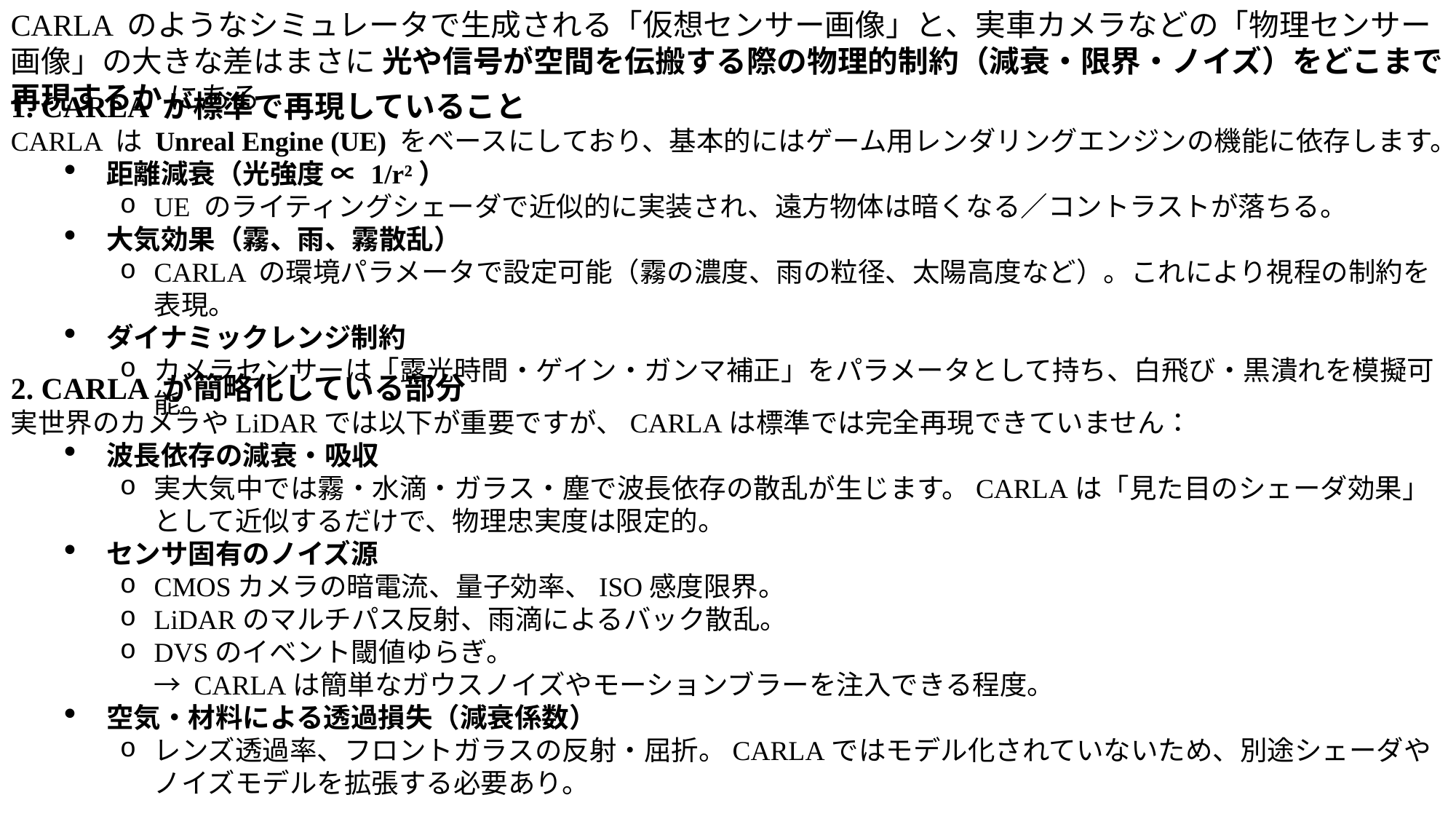

CARLA のようなシミュレータで生成される「仮想センサー画像」と、実車カメラなどの「物理センサー画像」の大きな差はまさに 光や信号が空間を伝搬する際の物理的制約（減衰・限界・ノイズ）をどこまで再現するか にある
1. CARLA が標準で再現していること
CARLA は Unreal Engine (UE) をベースにしており、基本的にはゲーム用レンダリングエンジンの機能に依存します。
距離減衰（光強度 ∝ 1/r²）
UE のライティングシェーダで近似的に実装され、遠方物体は暗くなる／コントラストが落ちる。
大気効果（霧、雨、霧散乱）
CARLA の環境パラメータで設定可能（霧の濃度、雨の粒径、太陽高度など）。これにより視程の制約を表現。
ダイナミックレンジ制約
カメラセンサーは「露光時間・ゲイン・ガンマ補正」をパラメータとして持ち、白飛び・黒潰れを模擬可能。
2. CARLA が簡略化している部分
実世界のカメラやLiDARでは以下が重要ですが、CARLAは標準では完全再現できていません：
波長依存の減衰・吸収
実大気中では霧・水滴・ガラス・塵で波長依存の散乱が生じます。CARLAは「見た目のシェーダ効果」として近似するだけで、物理忠実度は限定的。
センサ固有のノイズ源
CMOSカメラの暗電流、量子効率、ISO感度限界。
LiDARのマルチパス反射、雨滴によるバック散乱。
DVSのイベント閾値ゆらぎ。
→ CARLAは簡単なガウスノイズやモーションブラーを注入できる程度。
空気・材料による透過損失（減衰係数）
レンズ透過率、フロントガラスの反射・屈折。CARLAではモデル化されていないため、別途シェーダやノイズモデルを拡張する必要あり。